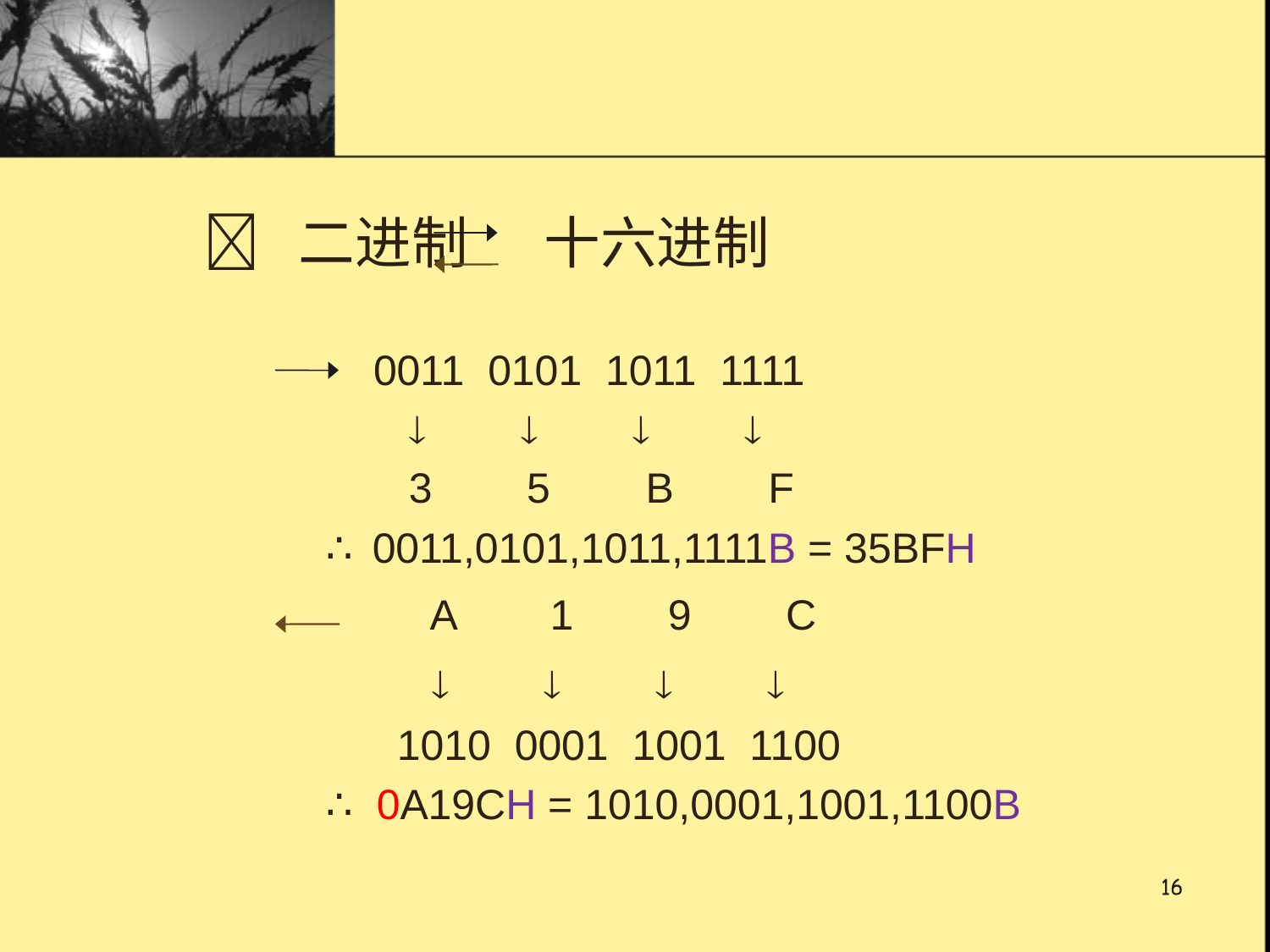

•  二进制      十六进制

         0011  0101  1011  1111
            ↓        ↓        ↓        ↓
            3        5        B        F
     ∴  0011,0101,1011,1111B = 35BFH
           A        1        9        C
            ↓        ↓        ↓        ↓
           1010  0001  1001  1100
     ∴  0A19CH = 1010,0001,1001,1100B

16